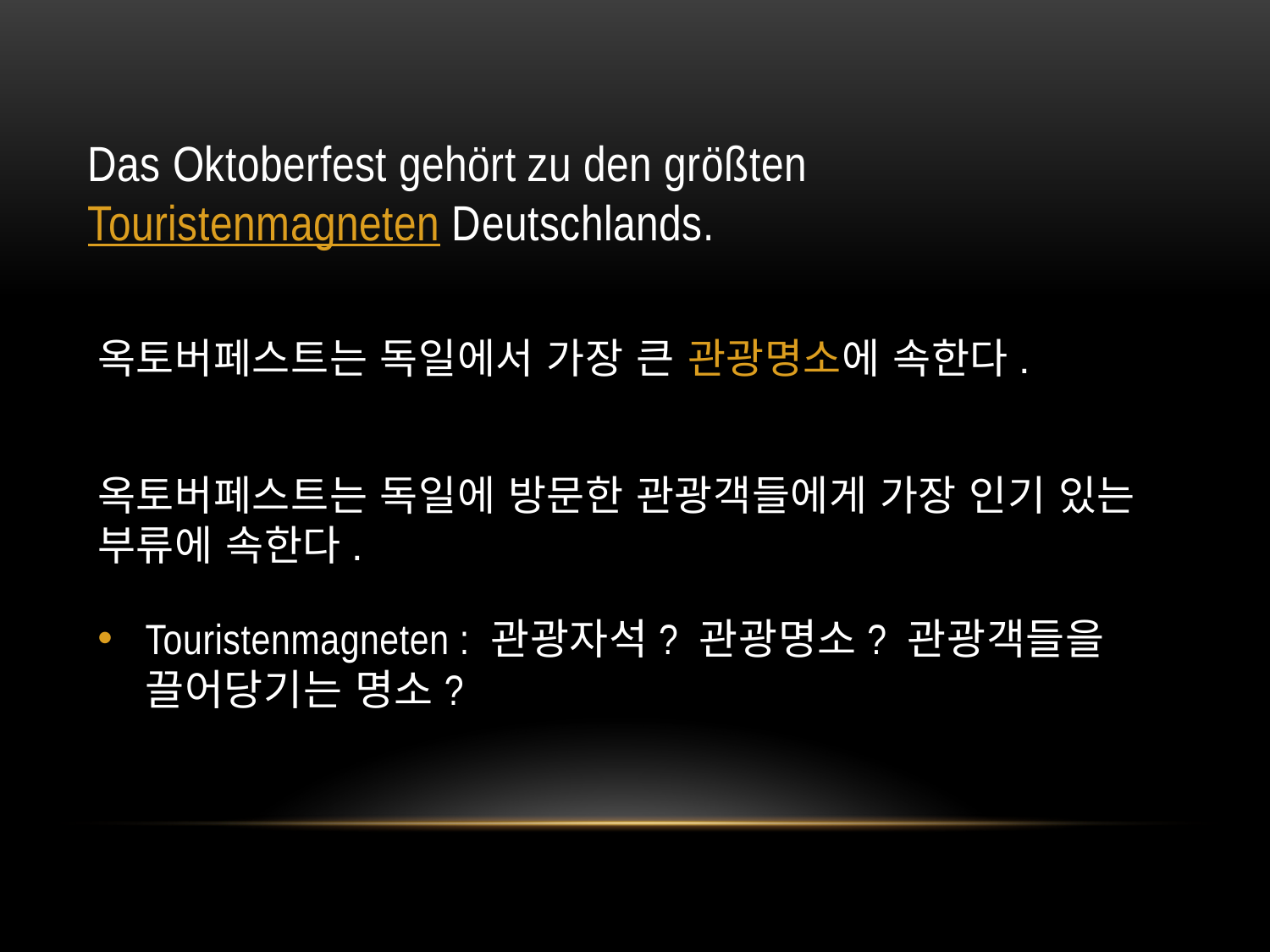

Das Oktoberfest gehört zu den größten Touristenmagneten Deutschlands.
옥토버페스트는 독일에서 가장 큰 관광명소에 속한다.

옥토버페스트는 독일에 방문한 관광객들에게 가장 인기 있는 부류에 속한다.
Touristenmagneten : 관광자석? 관광명소? 관광객들을 끌어당기는 명소?